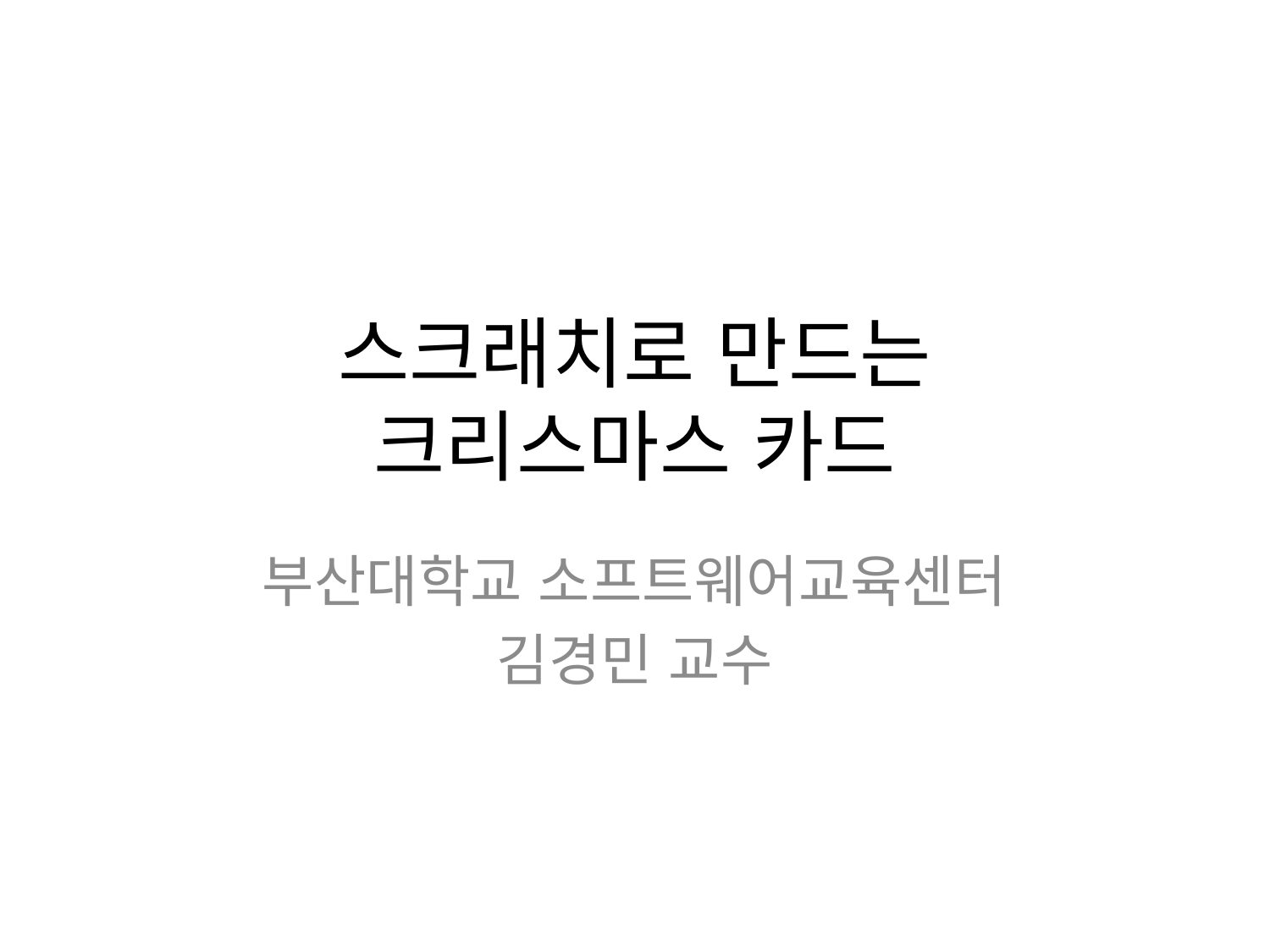

# 스크래치로 만드는 크리스마스 카드
부산대학교 소프트웨어교육센터
김경민 교수